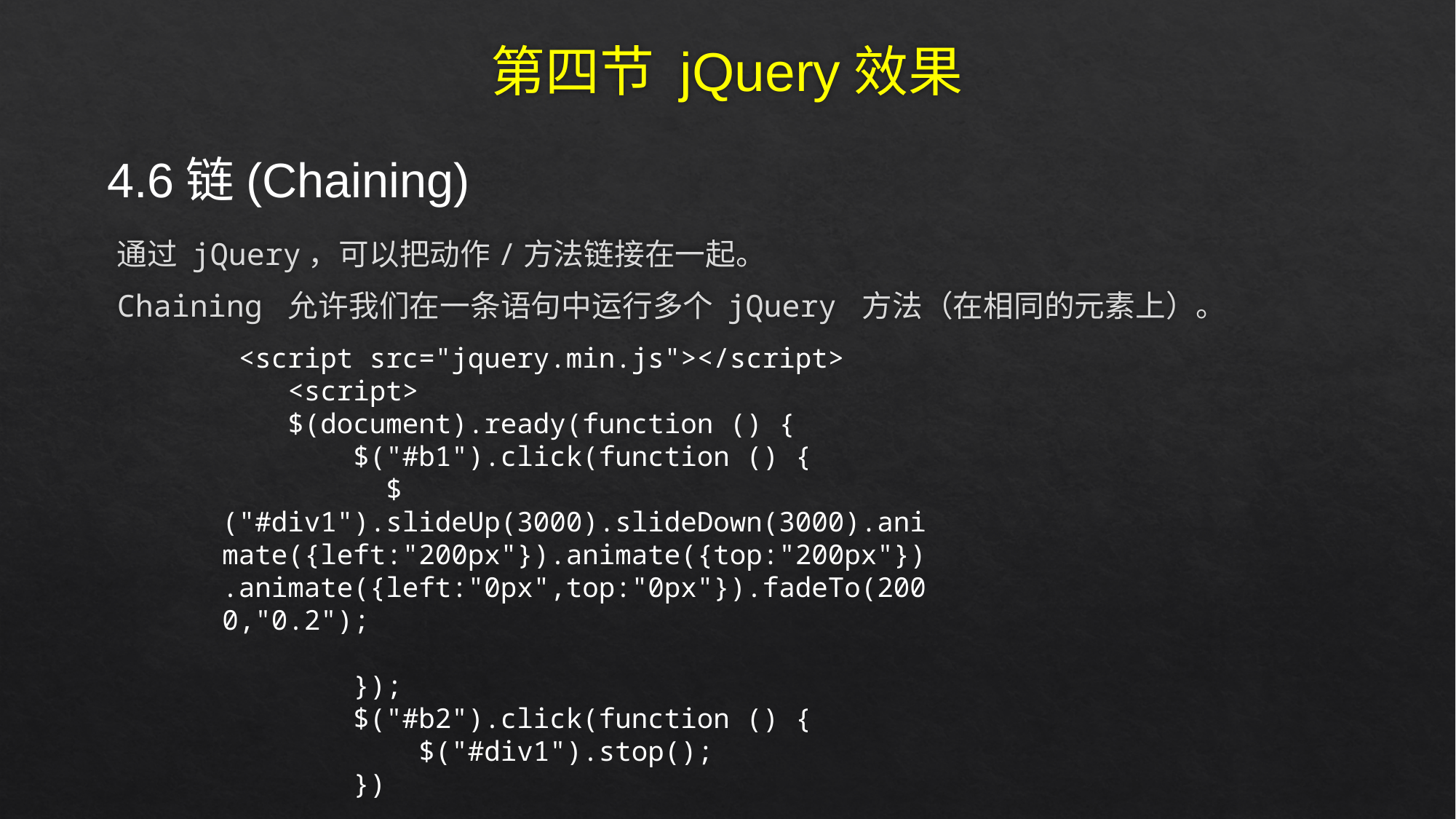

# 第四节 jQuery效果
4.6链(Chaining)
通过 jQuery，可以把动作/方法链接在一起。
Chaining 允许我们在一条语句中运行多个 jQuery 方法（在相同的元素上）。
 <script src="jquery.min.js"></script>
    <script>
    $(document).ready(function () {
        $("#b1").click(function () {
          $("#div1").slideUp(3000).slideDown(3000).animate({left:"200px"}).animate({top:"200px"}).animate({left:"0px",top:"0px"}).fadeTo(2000,"0.2");

        });
        $("#b2").click(function () {
            $("#div1").stop();
        })

    })
    </script>
</head>
<body>
<button id="b1">Disp</button>
<button id="b2">Hide</button>
<div style="width: 100px;height: 100px;background-color: coral;position:relative" id="div1" >
    This is a DIV~!
</div>

</body>